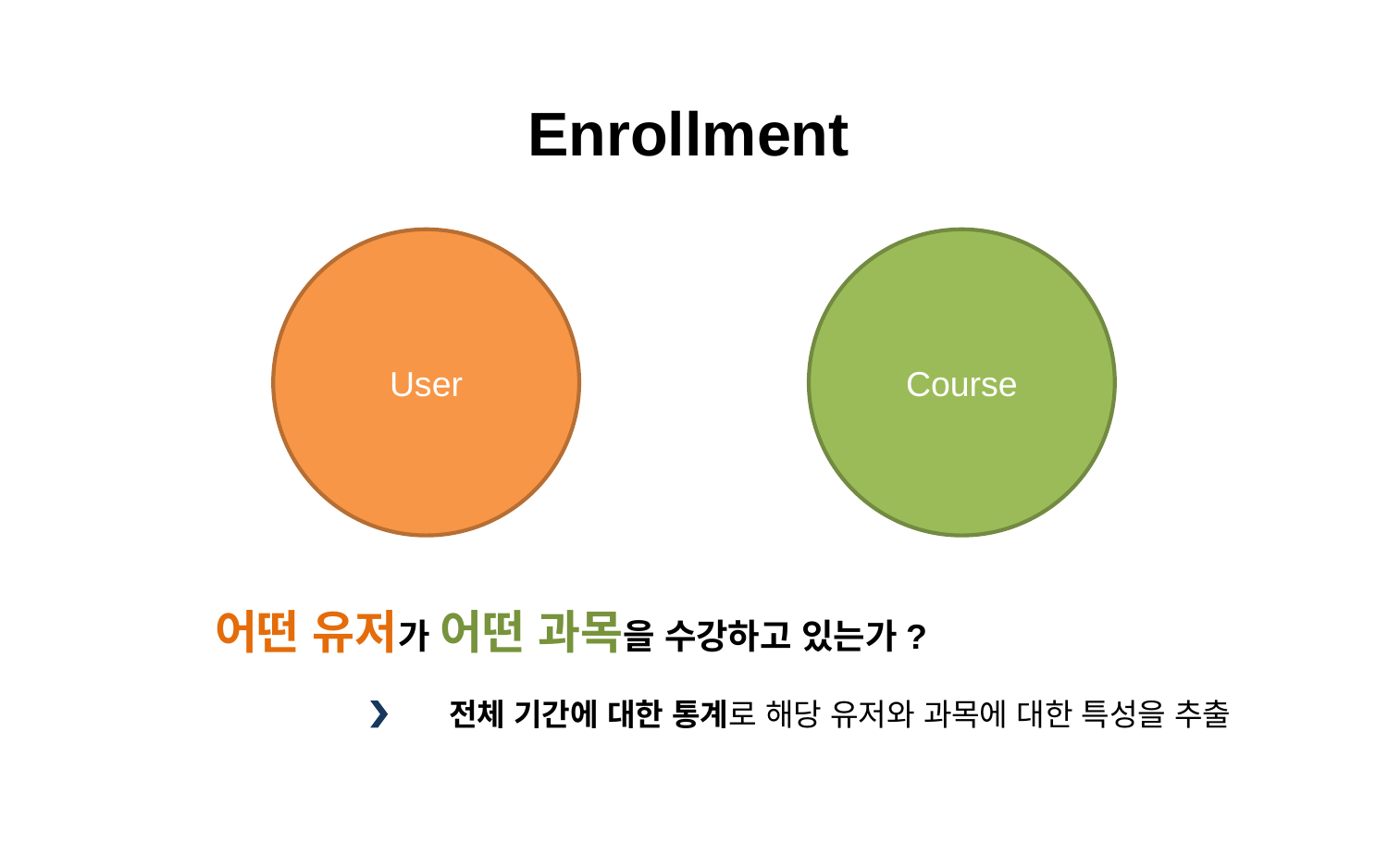

Enrollment
User
Course
어떤 유저가 어떤 과목을 수강하고 있는가?
전체 기간에 대한 통계로 해당 유저와 과목에 대한 특성을 추출